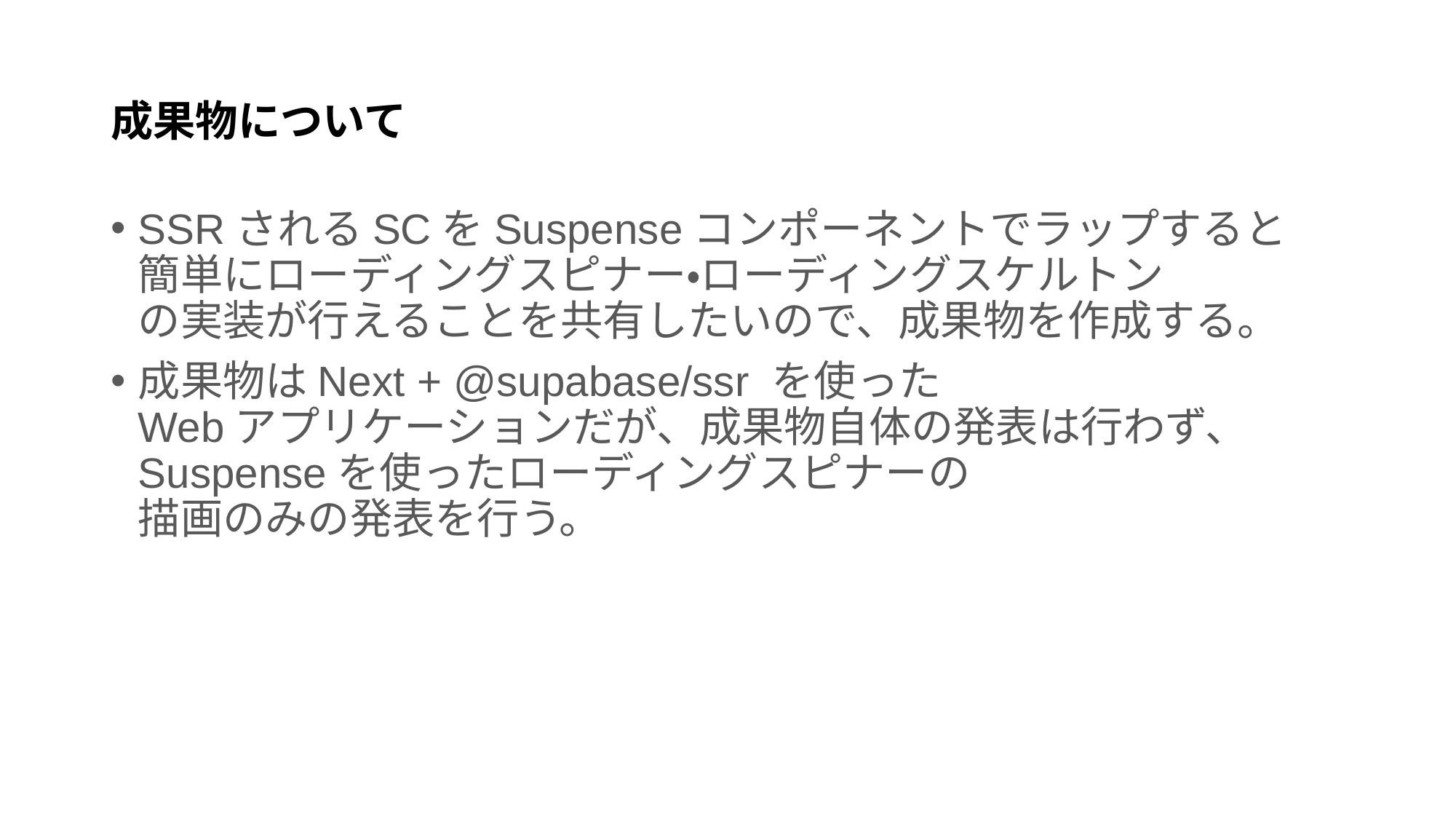

# 成果物について
SSRされるSCをSuspenseコンポーネントでラップすると
簡単にローディングスピナー・ローディングスケルトン
の実装が行えることを共有したいので、成果物を作成する。
成果物はNext + @supabase/ssr を使った
Webアプリケーションだが、成果物自体の発表は行わず、
Suspenseを使ったローディングスピナーの
描画のみの発表を行う。